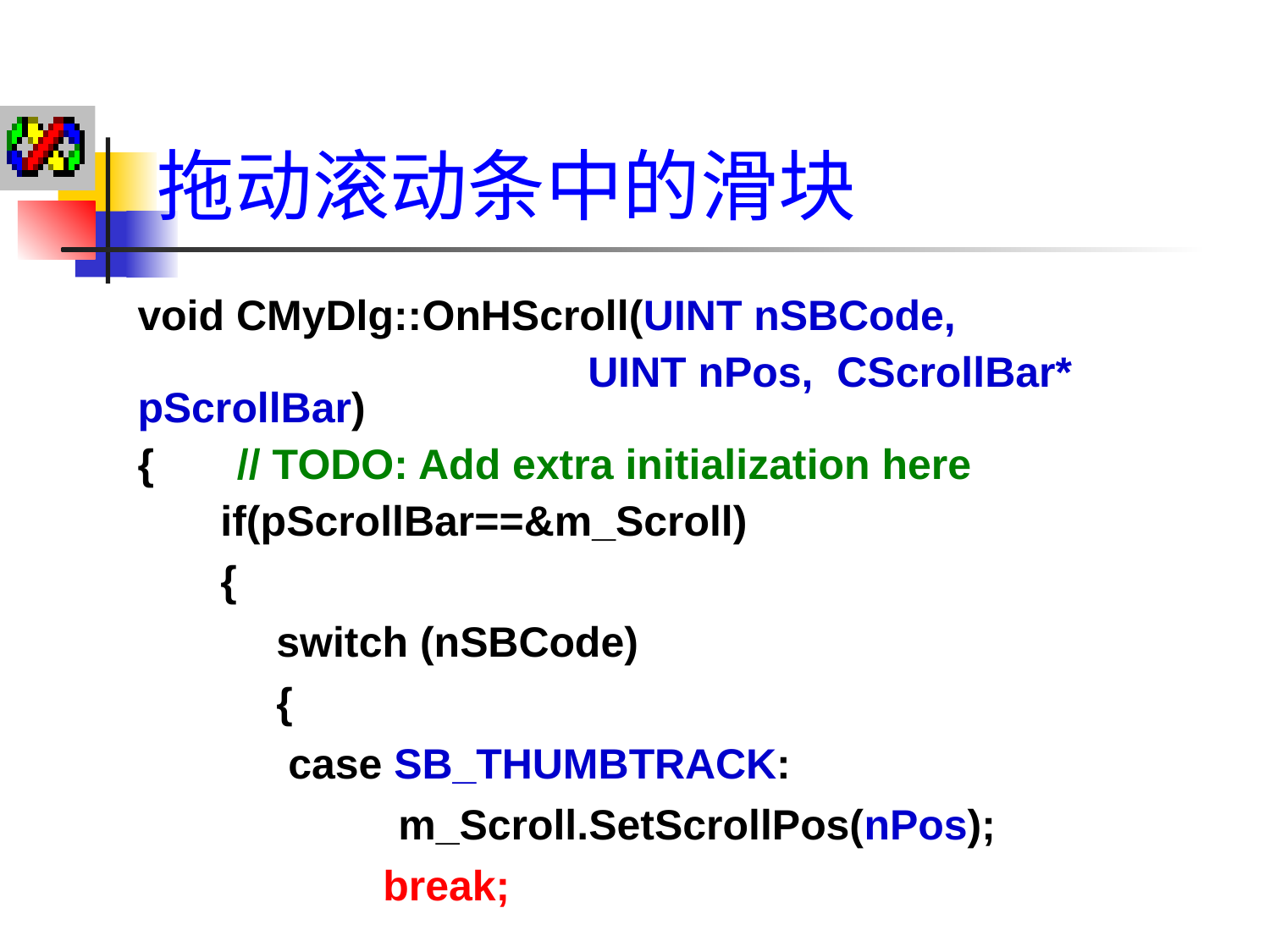

拖动滚动条中的滑块
void CMyDlg::OnHScroll(UINT nSBCode,
                                      UINT nPos,  CScrollBar* pScrollBar)
{       // TODO: Add extra initialization here
       if(pScrollBar==&m_Scroll)
       {
	 switch (nSBCode)
	 {
	  case SB_THUMBTRACK:
                      m_Scroll.SetScrollPos(nPos);
	          break;